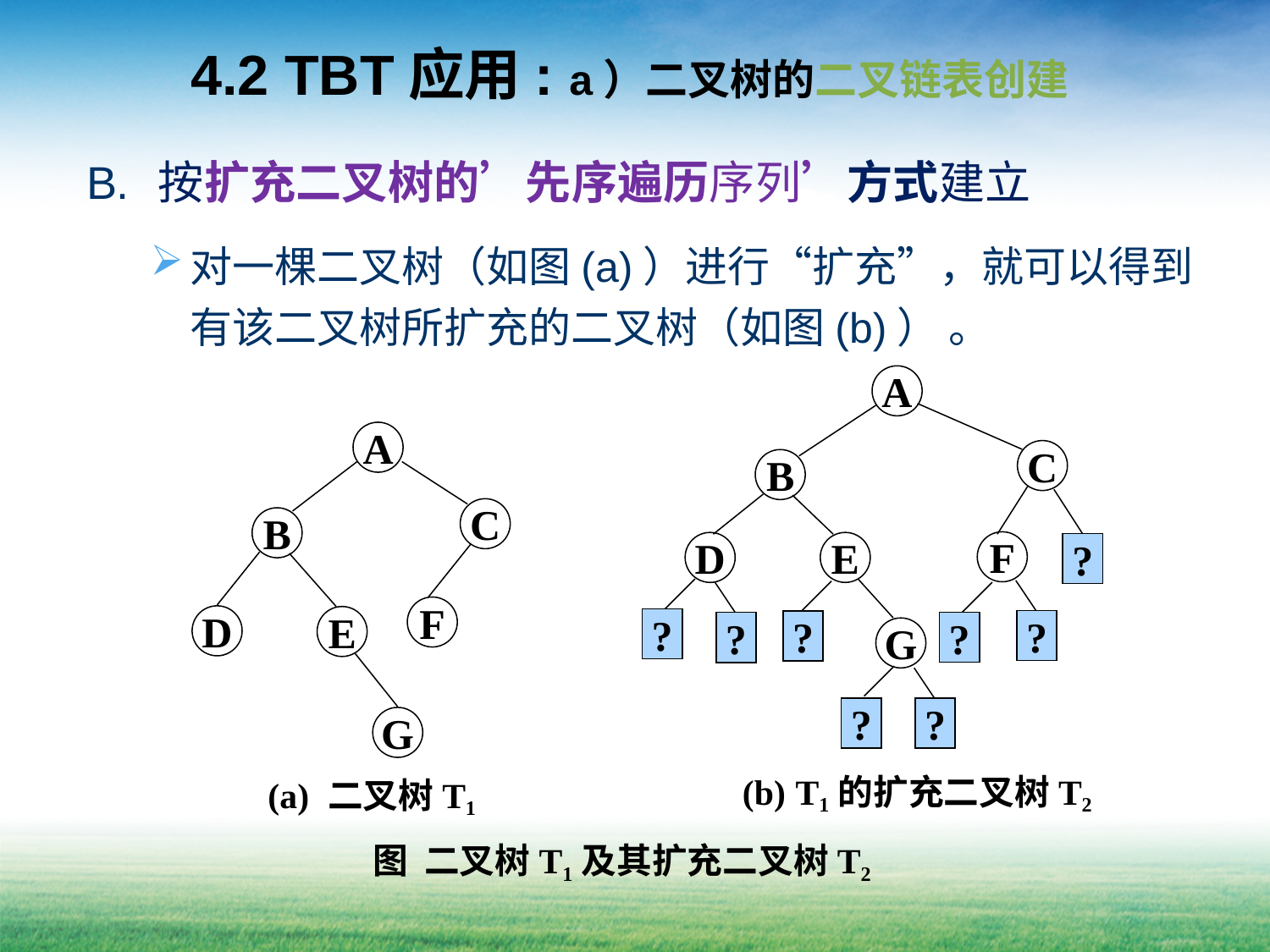

# 4.2 TBT应用: a）二叉树的二叉链表创建
按扩充二叉树的’先序遍历序列’方式建立
对一棵二叉树（如图(a)）进行“扩充”，就可以得到有该二叉树所扩充的二叉树（如图(b)） 。

A

C
B

F
D
E
?

?
?
?
?
?
G

?
?
(b) T1的扩充二叉树T2
A

C
B

F
D
E

G
(a) 二叉树T1
图  二叉树T1及其扩充二叉树T2